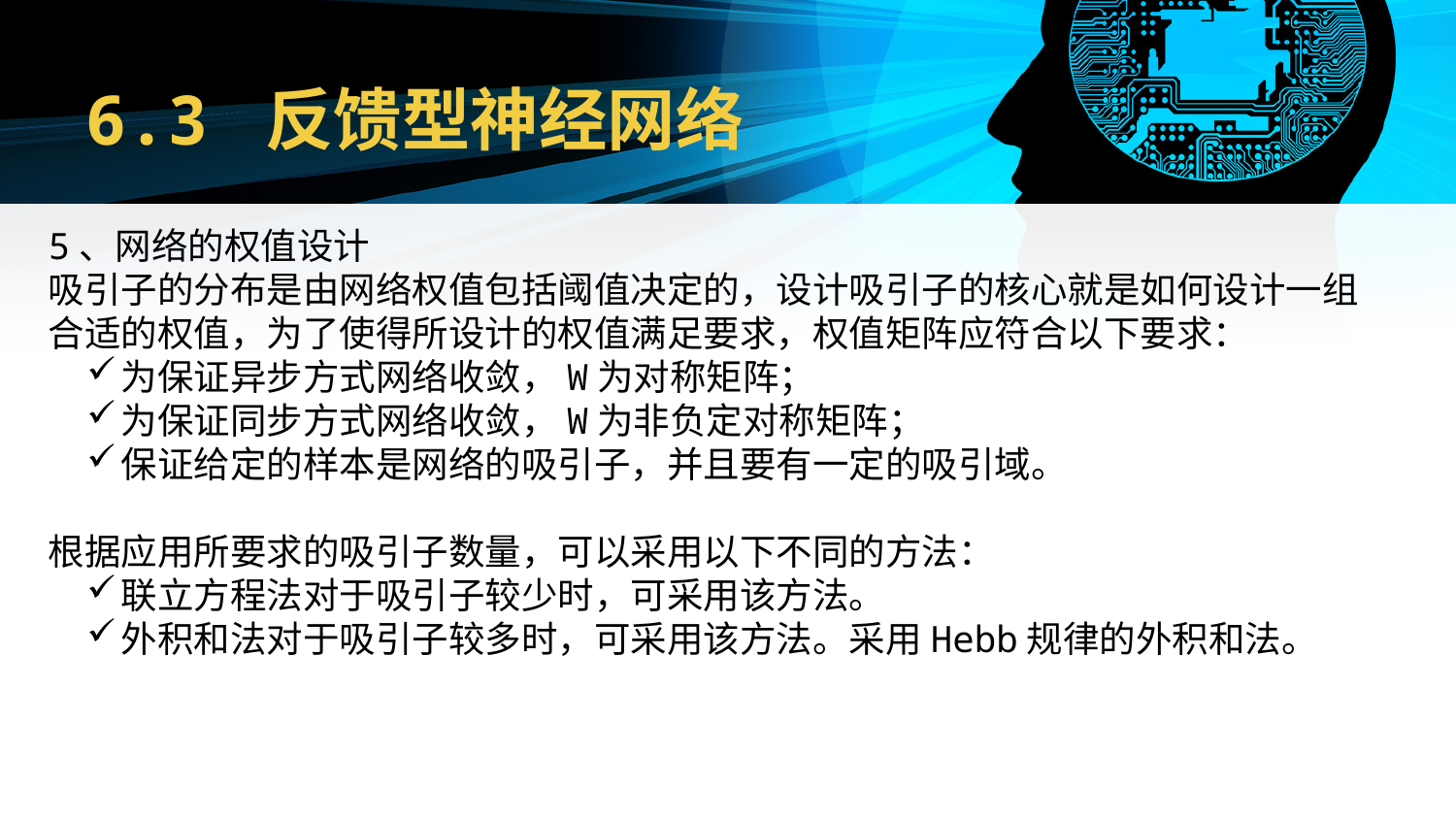

# 6.3 反馈型神经网络
5、网络的权值设计
吸引子的分布是由网络权值包括阈值决定的，设计吸引子的核心就是如何设计一组合适的权值，为了使得所设计的权值满足要求，权值矩阵应符合以下要求：
为保证异步方式网络收敛，W为对称矩阵；
为保证同步方式网络收敛，W为非负定对称矩阵；
保证给定的样本是网络的吸引子，并且要有一定的吸引域。

根据应用所要求的吸引子数量，可以采用以下不同的方法：
联立方程法对于吸引子较少时，可采用该方法。
外积和法对于吸引子较多时，可采用该方法。采用Hebb规律的外积和法。